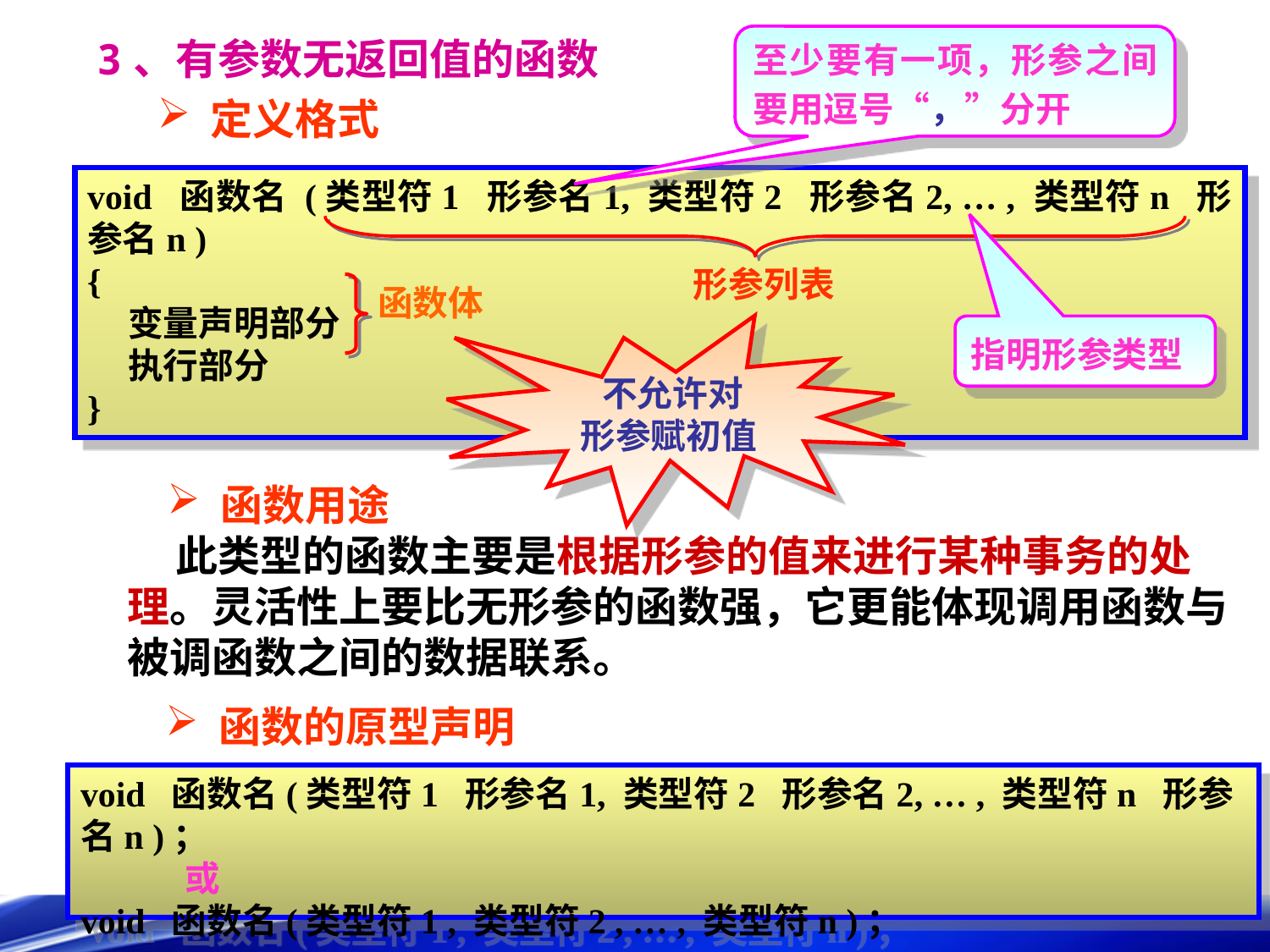

3、有参数无返回值的函数
至少要有一项，形参之间要用逗号“，”分开
 定义格式
void  函数名 (类型符1  形参名1, 类型符2  形参名2, … , 类型符n  形参名n )
{
    变量声明部分
    执行部分
}

形参列表

函数体
不允许对
形参赋初值
指明形参类型
 函数用途
    此类型的函数主要是根据形参的值来进行某种事务的处理。灵活性上要比无形参的函数强，它更能体现调用函数与被调函数之间的数据联系。
 函数的原型声明
void  函数名(类型符1  形参名1, 类型符2  形参名2, … , 类型符n  形参名n )；
            或
void  函数名(类型符1 , 类型符2 , … , 类型符n )；